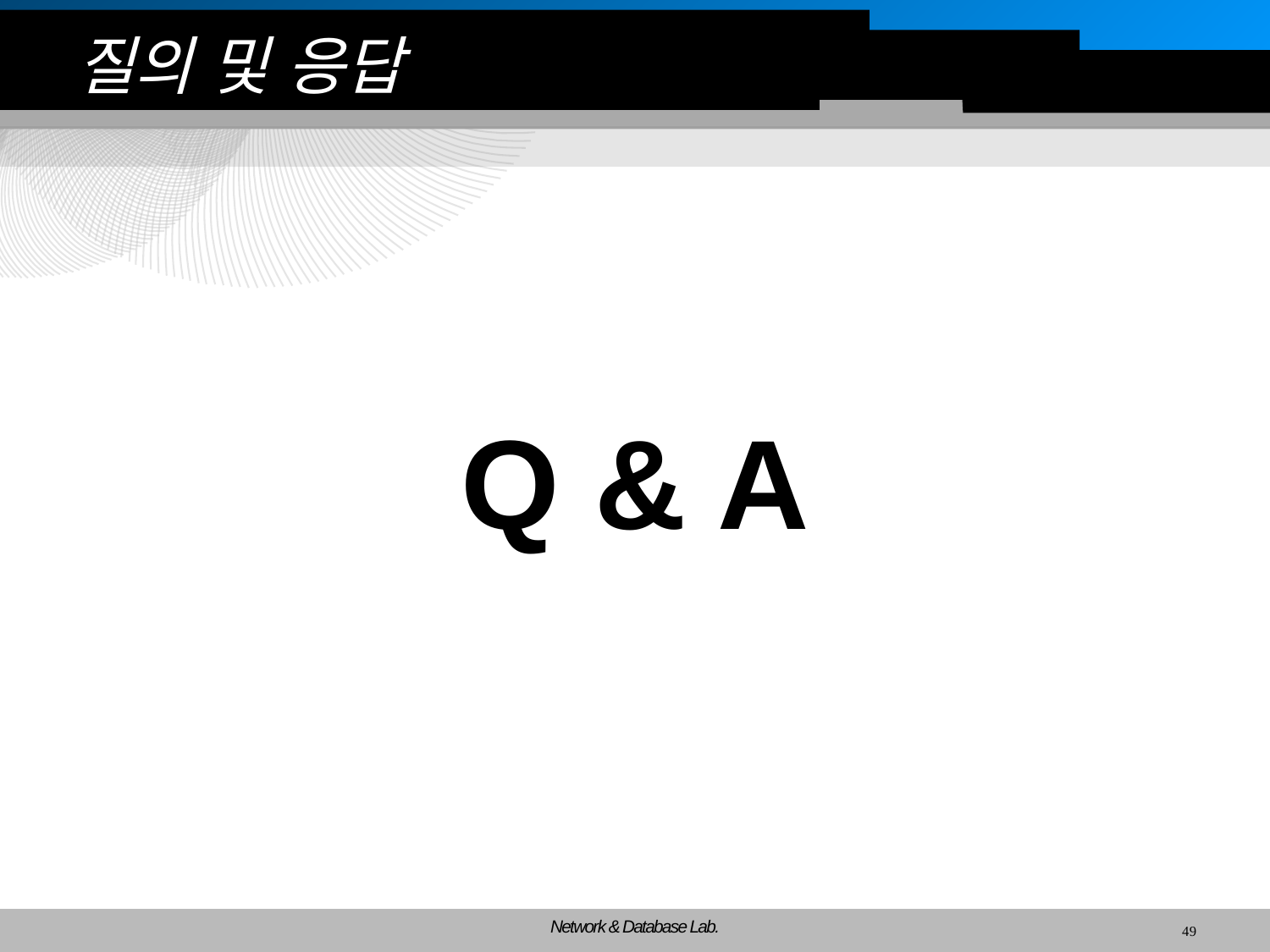

# 질의 및 응답
Q & A
49